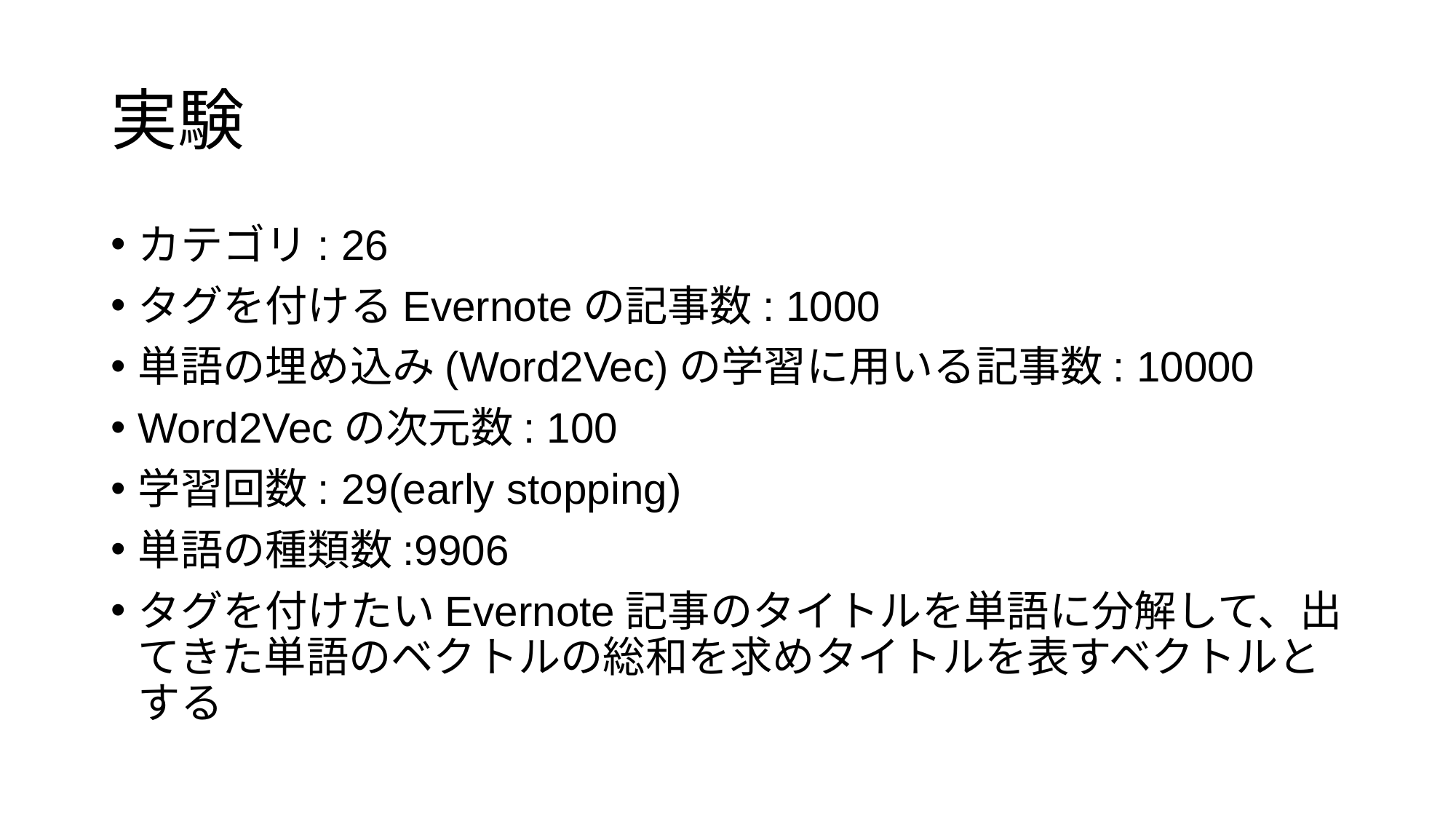

# 実験
カテゴリ: 26
タグを付けるEvernoteの記事数: 1000
単語の埋め込み(Word2Vec)の学習に用いる記事数: 10000
Word2Vecの次元数: 100
学習回数: 29(early stopping)
単語の種類数:9906
タグを付けたいEvernote記事のタイトルを単語に分解して、出てきた単語のベクトルの総和を求めタイトルを表すベクトルとする